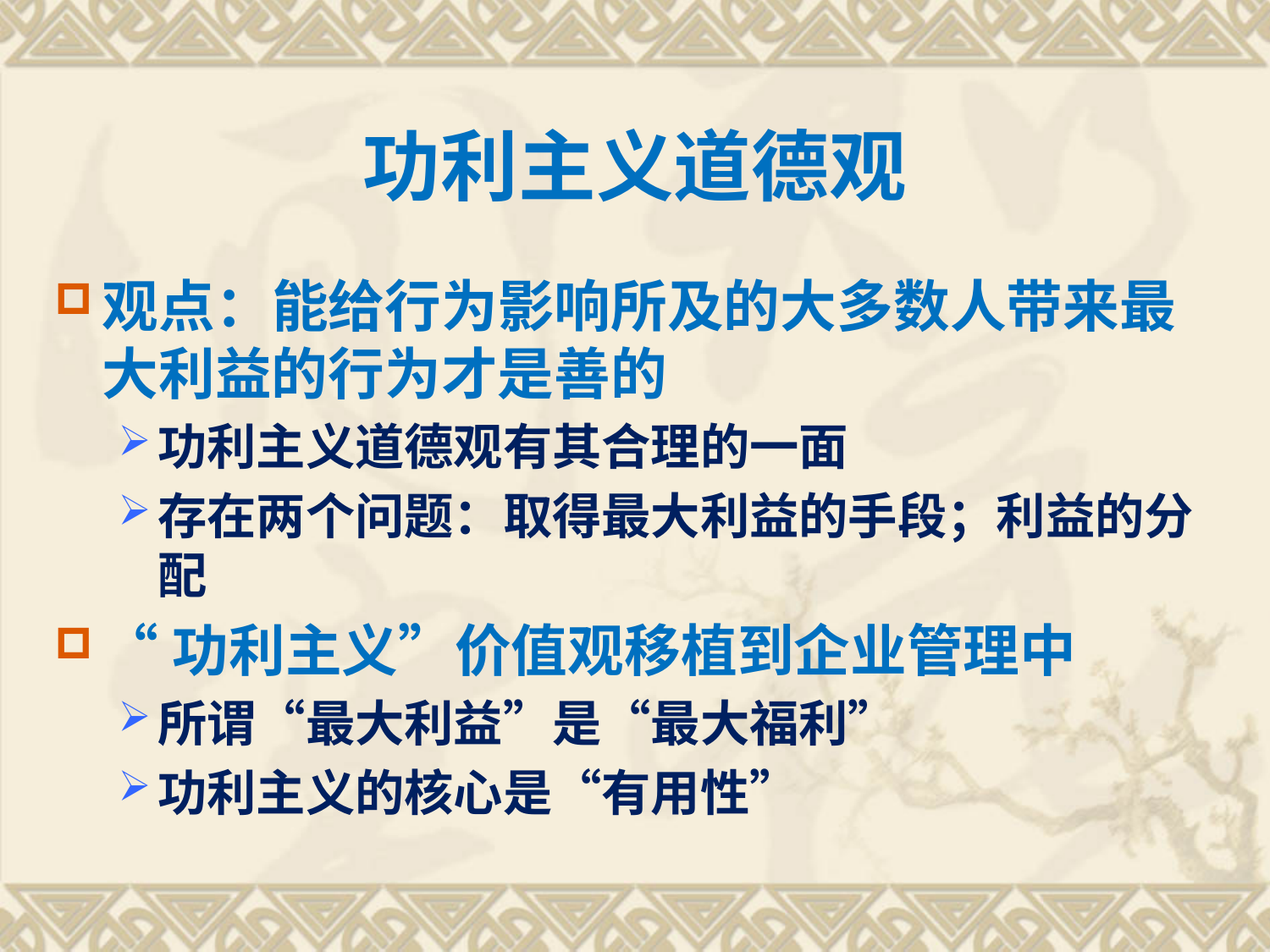

# 功利主义道德观
观点：能给行为影响所及的大多数人带来最大利益的行为才是善的
功利主义道德观有其合理的一面
存在两个问题：取得最大利益的手段；利益的分配
“功利主义”价值观移植到企业管理中
所谓“最大利益”是“最大福利”
功利主义的核心是“有用性”